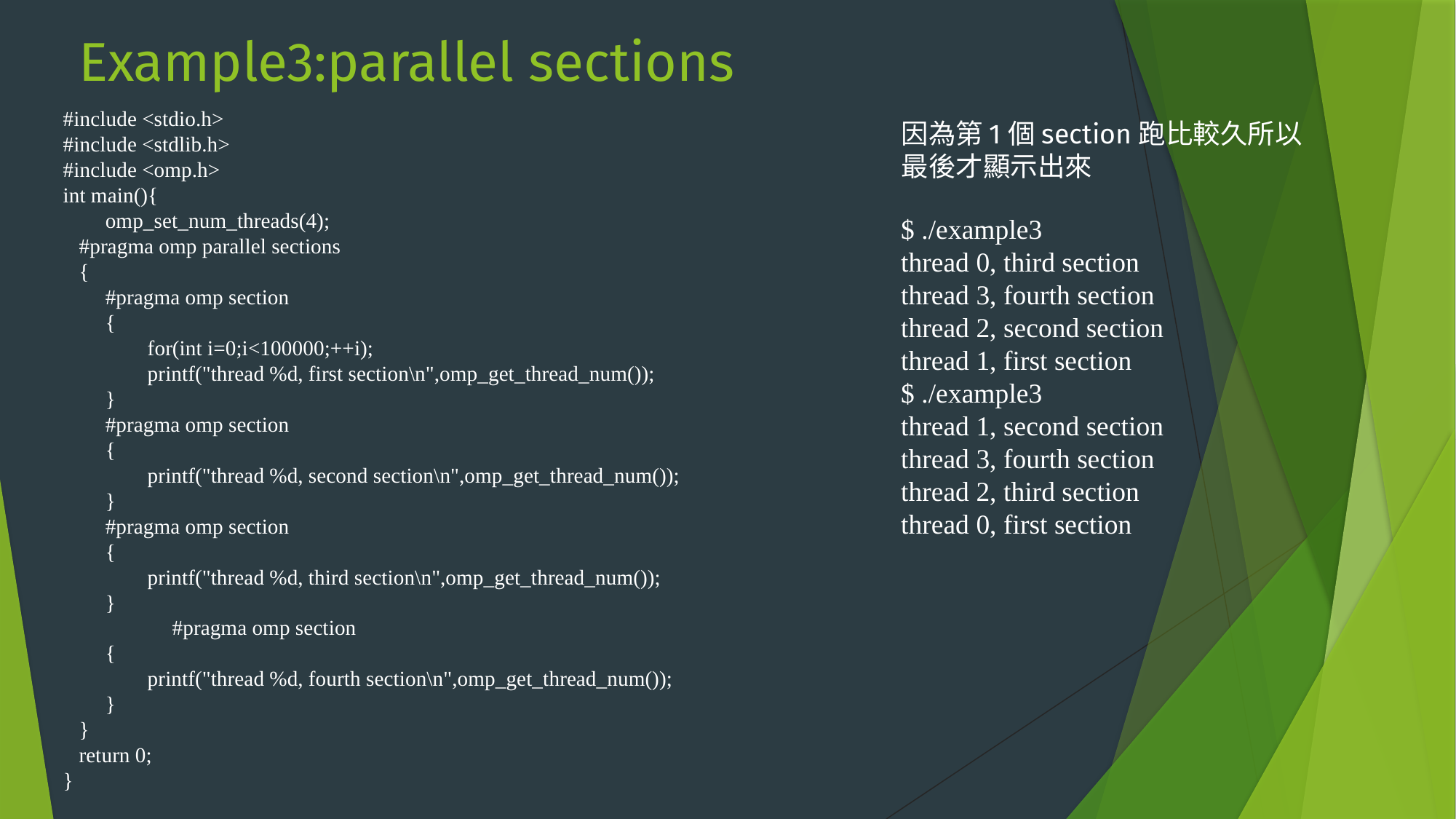

# Example3:parallel sections
#include <stdio.h>
#include <stdlib.h>
#include <omp.h>
int main(){
        omp_set_num_threads(4);
   #pragma omp parallel sections
   {
        #pragma omp section
        {
                for(int i=0;i<100000;++i);
                printf("thread %d, first section\n",omp_get_thread_num());
        }
        #pragma omp section
        {
                printf("thread %d, second section\n",omp_get_thread_num());
        }
        #pragma omp section
        {
                printf("thread %d, third section\n",omp_get_thread_num());
        }
	#pragma omp section
        {
                printf("thread %d, fourth section\n",omp_get_thread_num());
        }
   }
   return 0;
}

因為第1個section跑比較久所以最後才顯示出來​
$ ./example3
thread 0, third section
thread 3, fourth section
thread 2, second section
thread 1, first section
$ ./example3
thread 1, second section
thread 3, fourth section
thread 2, third section
thread 0, first section